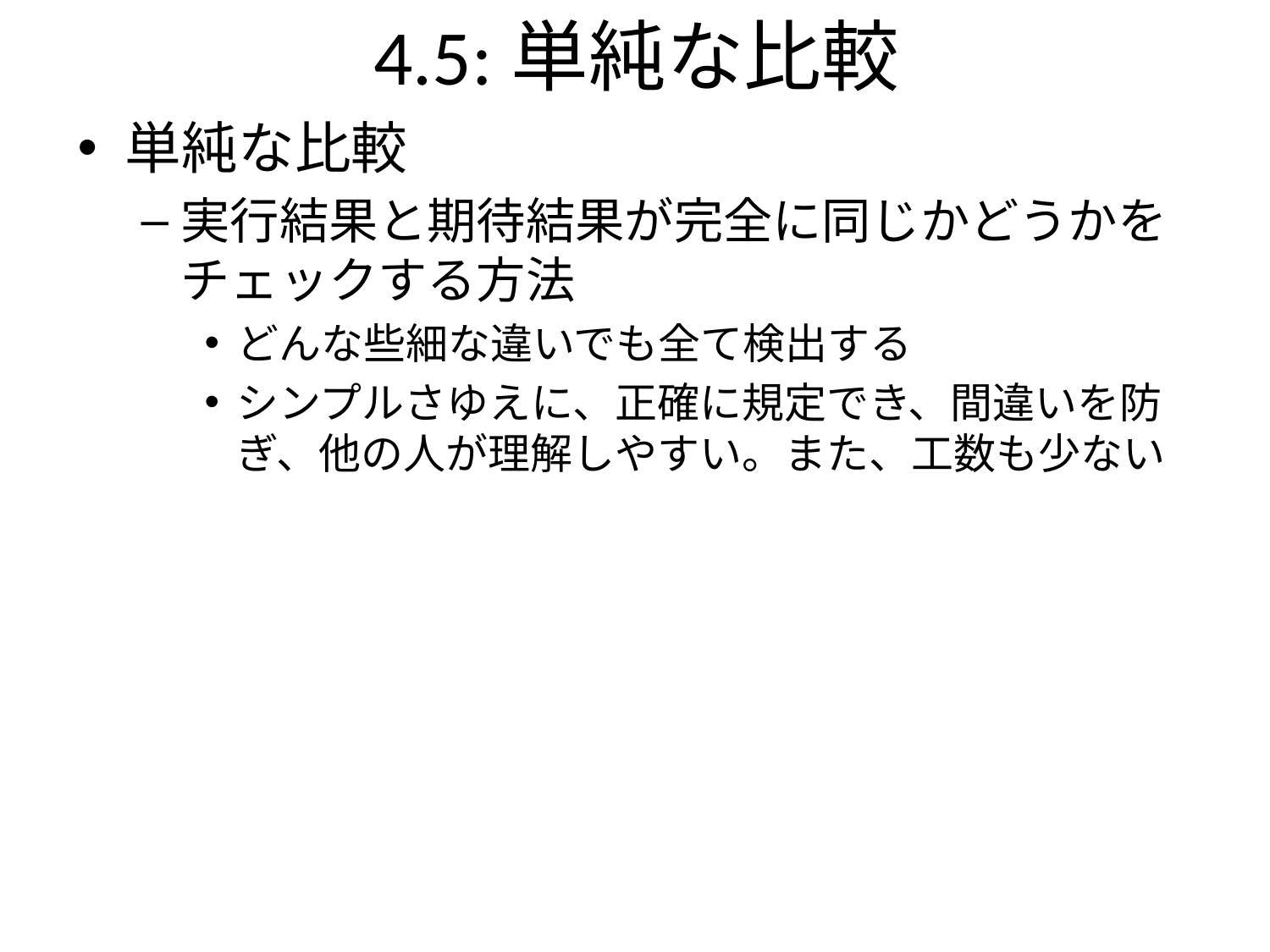

4.5:単純な比較
単純な比較
実行結果と期待結果が完全に同じかどうかをチェックする方法
どんな些細な違いでも全て検出する
シンプルさゆえに、正確に規定でき、間違いを防ぎ、他の人が理解しやすい。また、工数も少ない